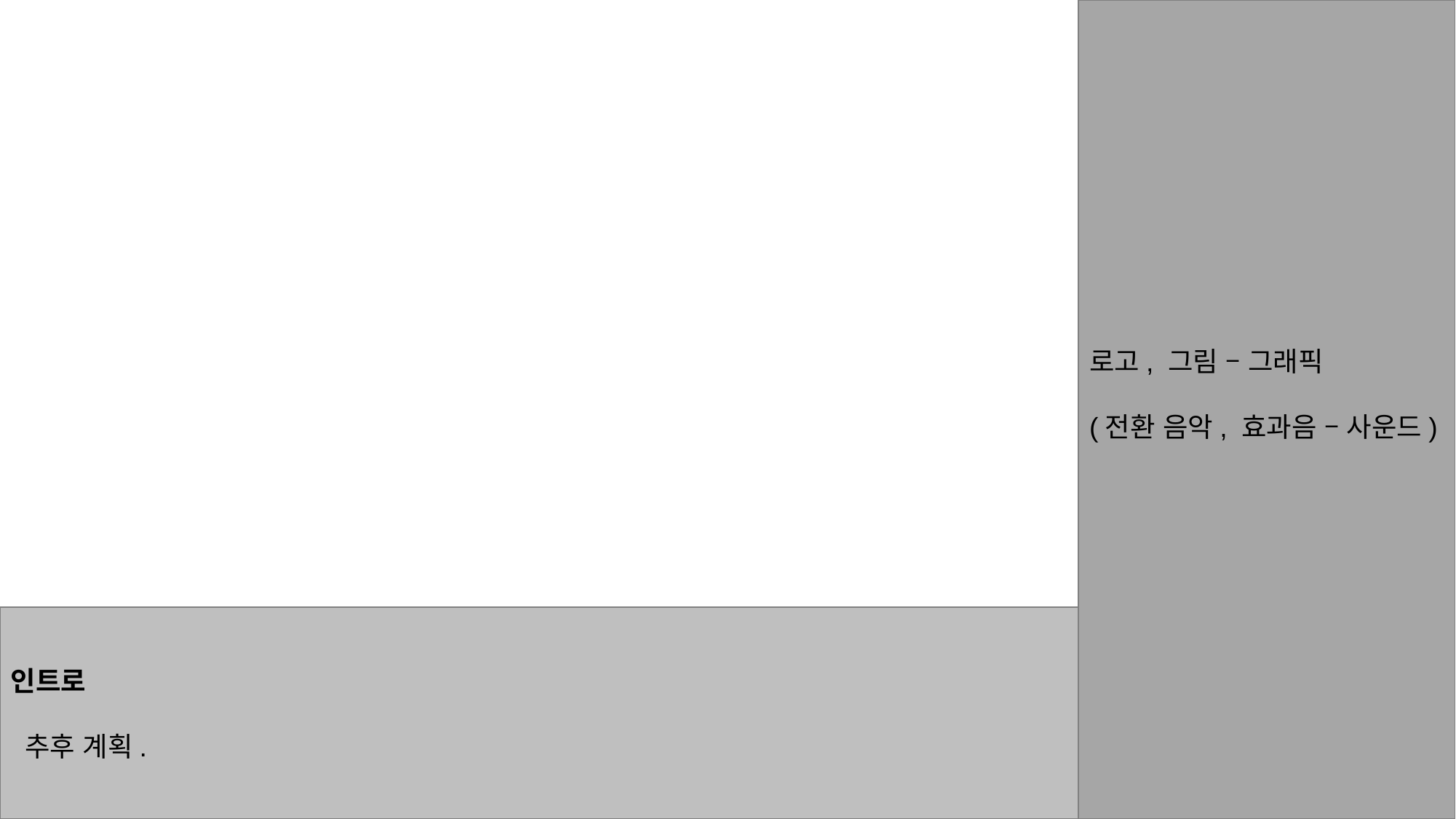

로고, 그림 – 그래픽

(전환 음악, 효과음 – 사운드)

인트로

 추후 계획.